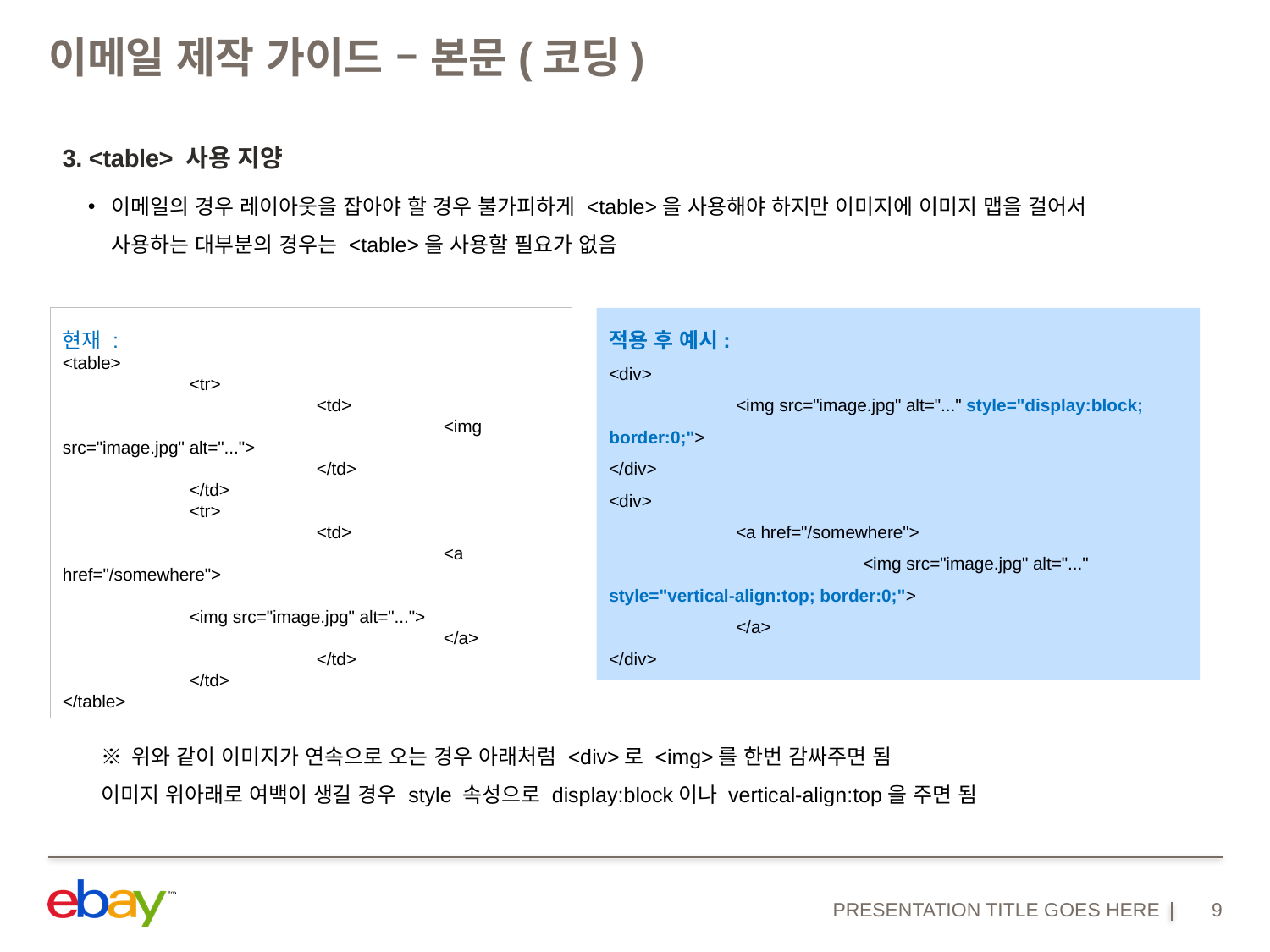

# 이메일 제작 가이드 – 본문(코딩)
3. <table> 사용 지양
이메일의 경우 레이아웃을 잡아야 할 경우 불가피하게 <table>을 사용해야 하지만 이미지에 이미지 맵을 걸어서 사용하는 대부분의 경우는 <table>을 사용할 필요가 없음
현재 :
<table>
	<tr>
		<td>
			<img src="image.jpg" alt="...">
		</td>
	</td>
	<tr>
		<td>
			<a href="/somewhere">
				<img src="image.jpg" alt="...">
			</a>
		</td>
	</td>
</table>
적용 후 예시:
<div>
	<img src="image.jpg" alt="..." style="display:block; border:0;">
</div>
<div>
	<a href="/somewhere">
		<img src="image.jpg" alt="..." style="vertical-align:top; border:0;">
	</a>
</div>
※ 위와 같이 이미지가 연속으로 오는 경우 아래처럼 <div>로 <img>를 한번 감싸주면 됨
이미지 위아래로 여백이 생길 경우 style 속성으로 display:block이나 vertical-align:top을 주면 됨
PRESENTATION TITLE GOES HERE
9